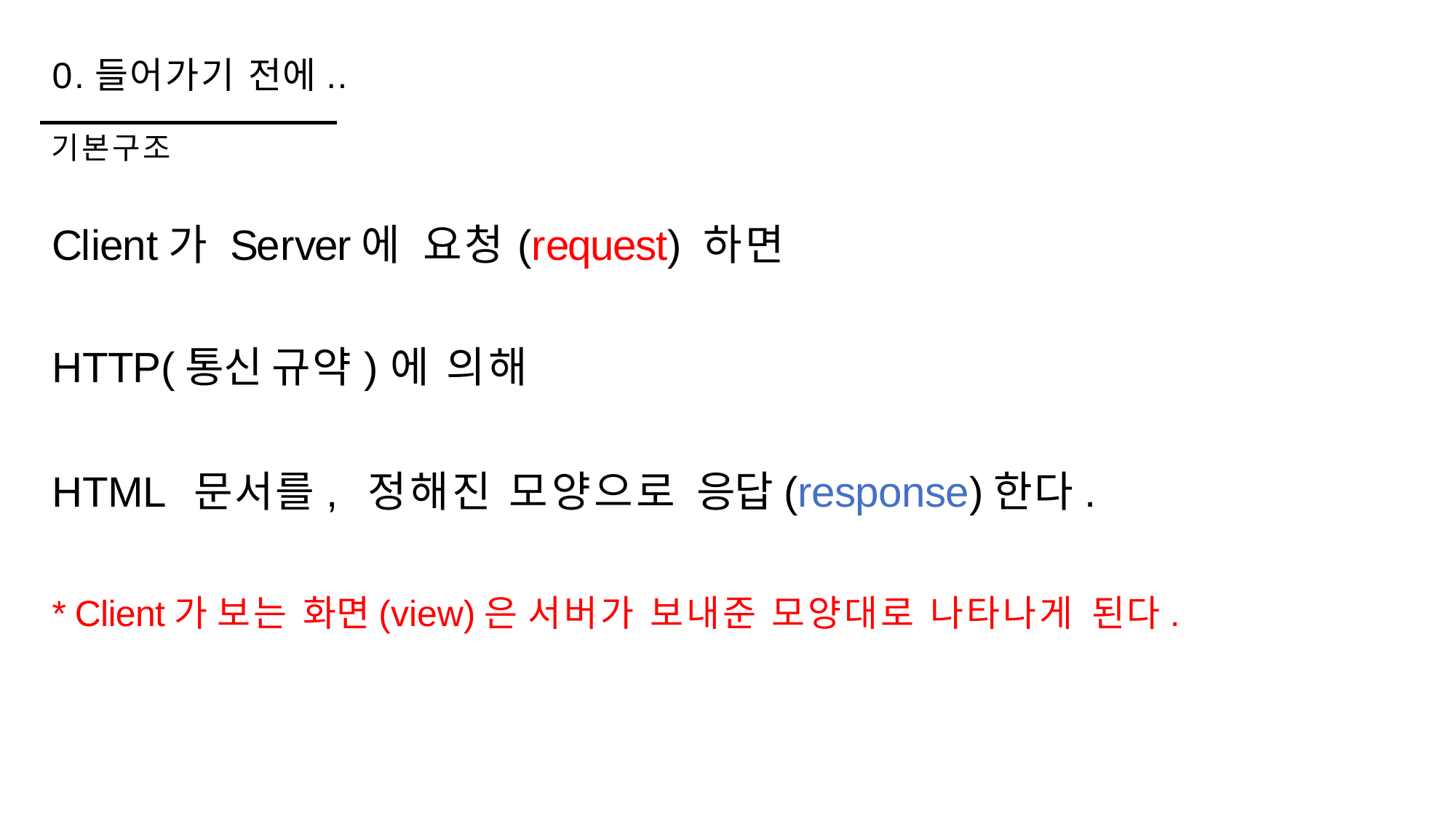

0.들어가기 전에..

기본구조
# Client가 Server에  요청(request) 하면
HTTP(통신 규약)에 의해

HTML 문서를, 정해진 모양으로 응답(response)한다.

* Client가 보는 화면(view)은 서버가 보내준 모양대로 나타나게 된다.